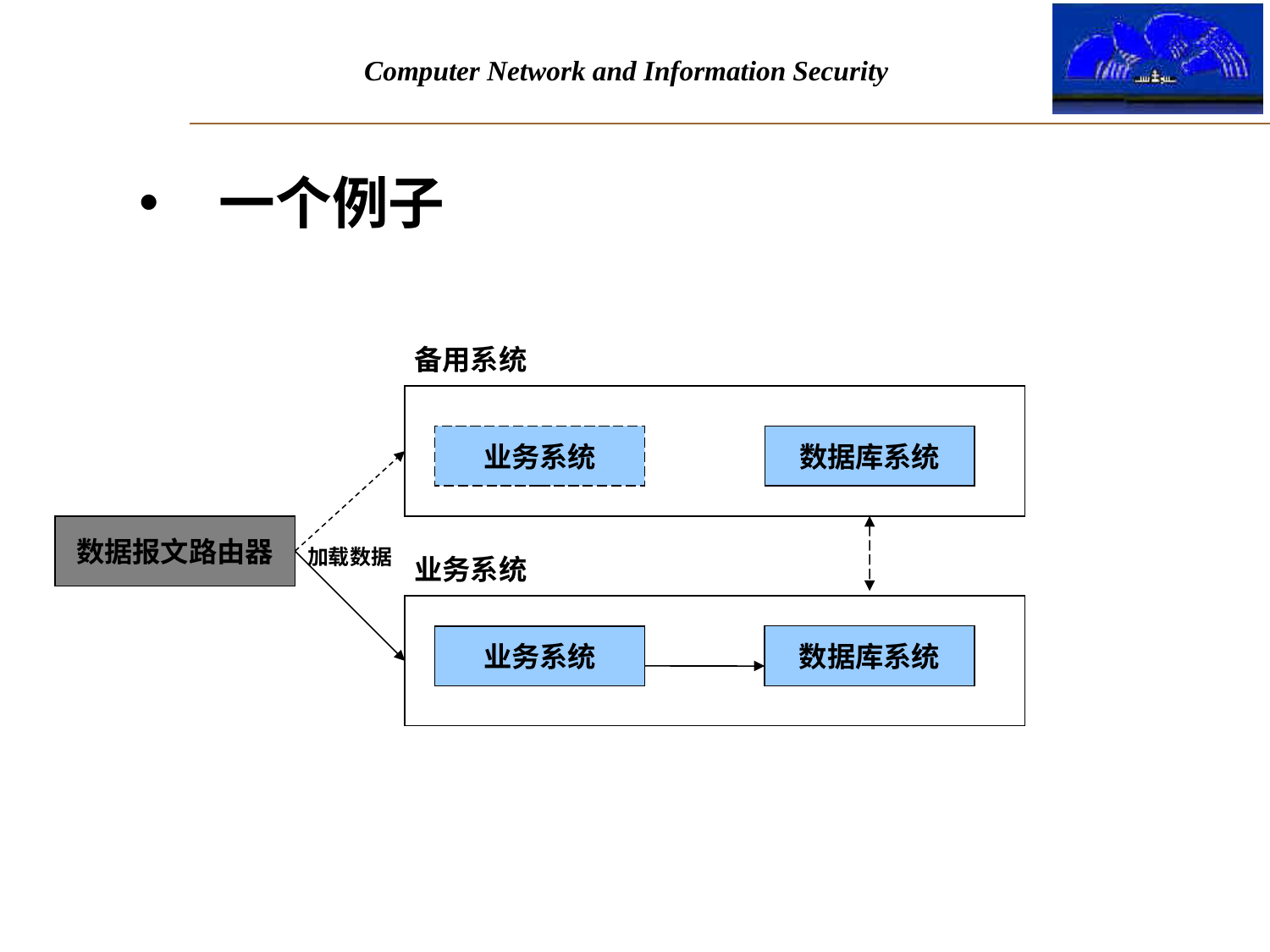

一个例子
备用系统

业务系统
数据库系统
数据报文路由器

加载数据
业务系统

数据库系统
业务系统